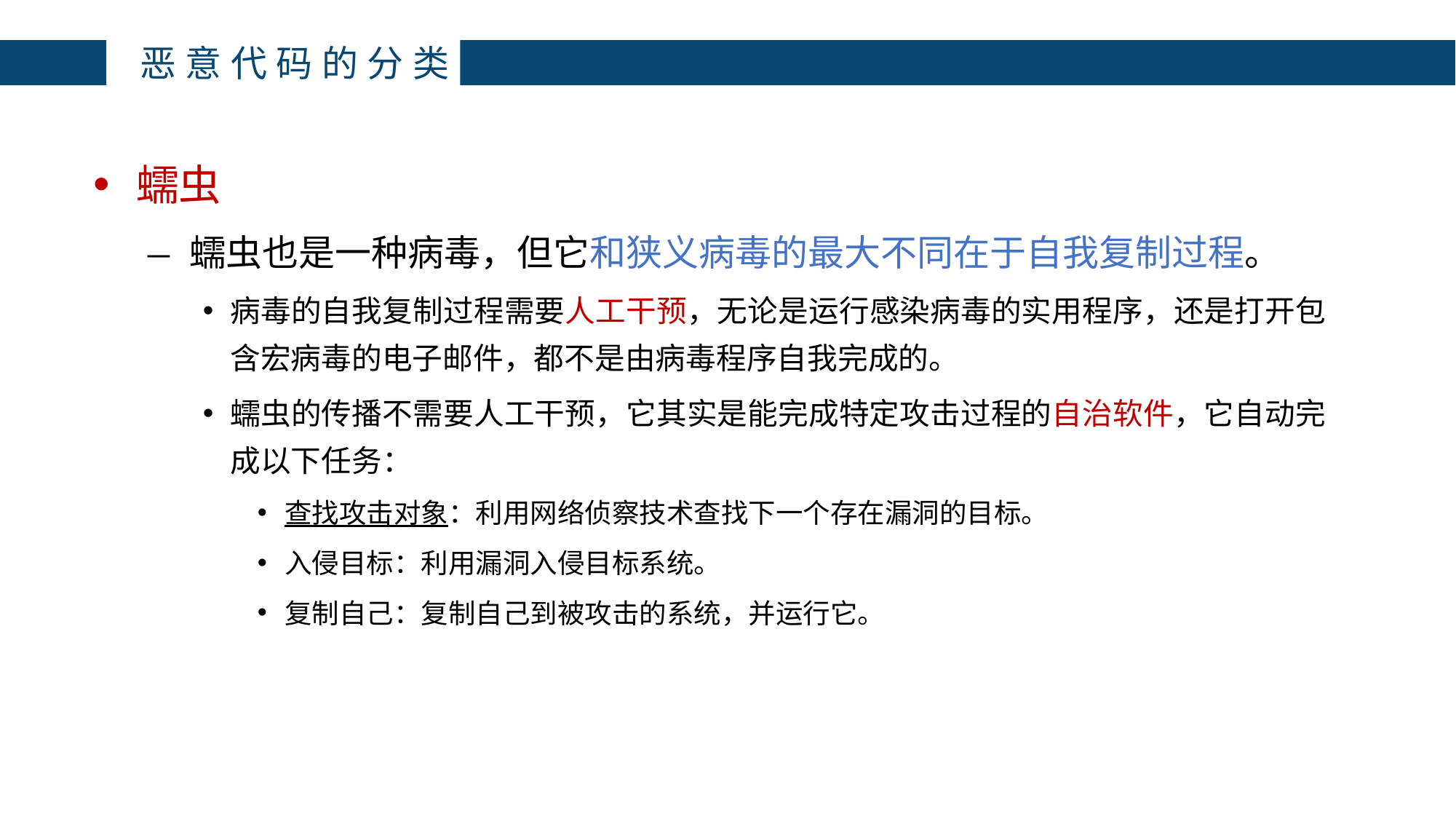

恶意代码的分类

蠕虫
蠕虫也是一种病毒，但它和狭义病毒的最大不同在于自我复制过程。
病毒的自我复制过程需要人工干预，无论是运行感染病毒的实用程序，还是打开包含宏病毒的电子邮件，都不是由病毒程序自我完成的。
蠕虫的传播不需要人工干预，它其实是能完成特定攻击过程的自治软件，它自动完成以下任务：
查找攻击对象：利用网络侦察技术查找下一个存在漏洞的目标。
入侵目标：利用漏洞入侵目标系统。
复制自己：复制自己到被攻击的系统，并运行它。